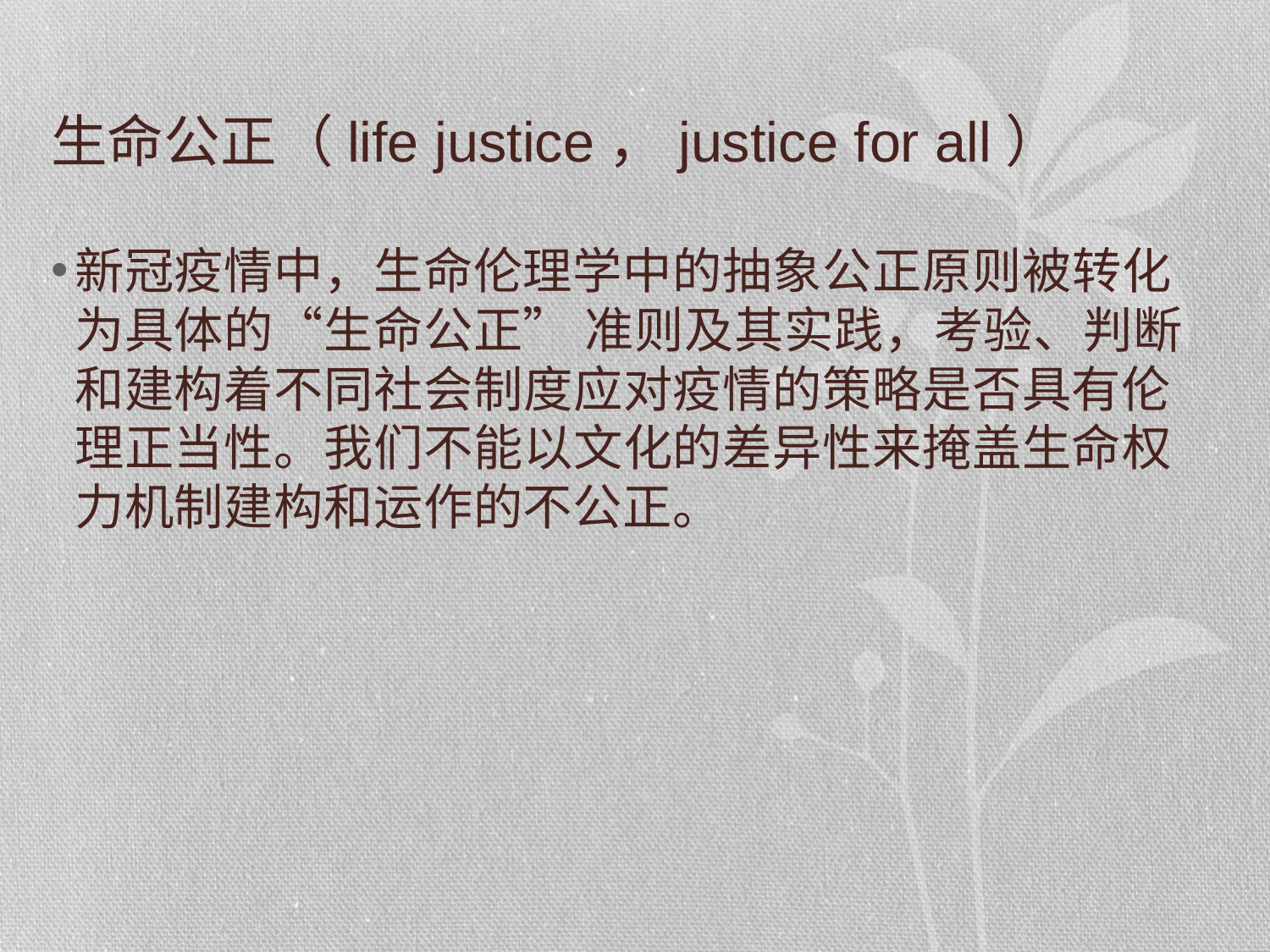

# 生命公正（life justice，justice for all）

新冠疫情中，生命伦理学中的抽象公正原则被转化为具体的“生命公正” 准则及其实践，考验、判断和建构着不同社会制度应对疫情的策略是否具有伦理正当性。我们不能以文化的差异性来掩盖生命权力机制建构和运作的不公正。